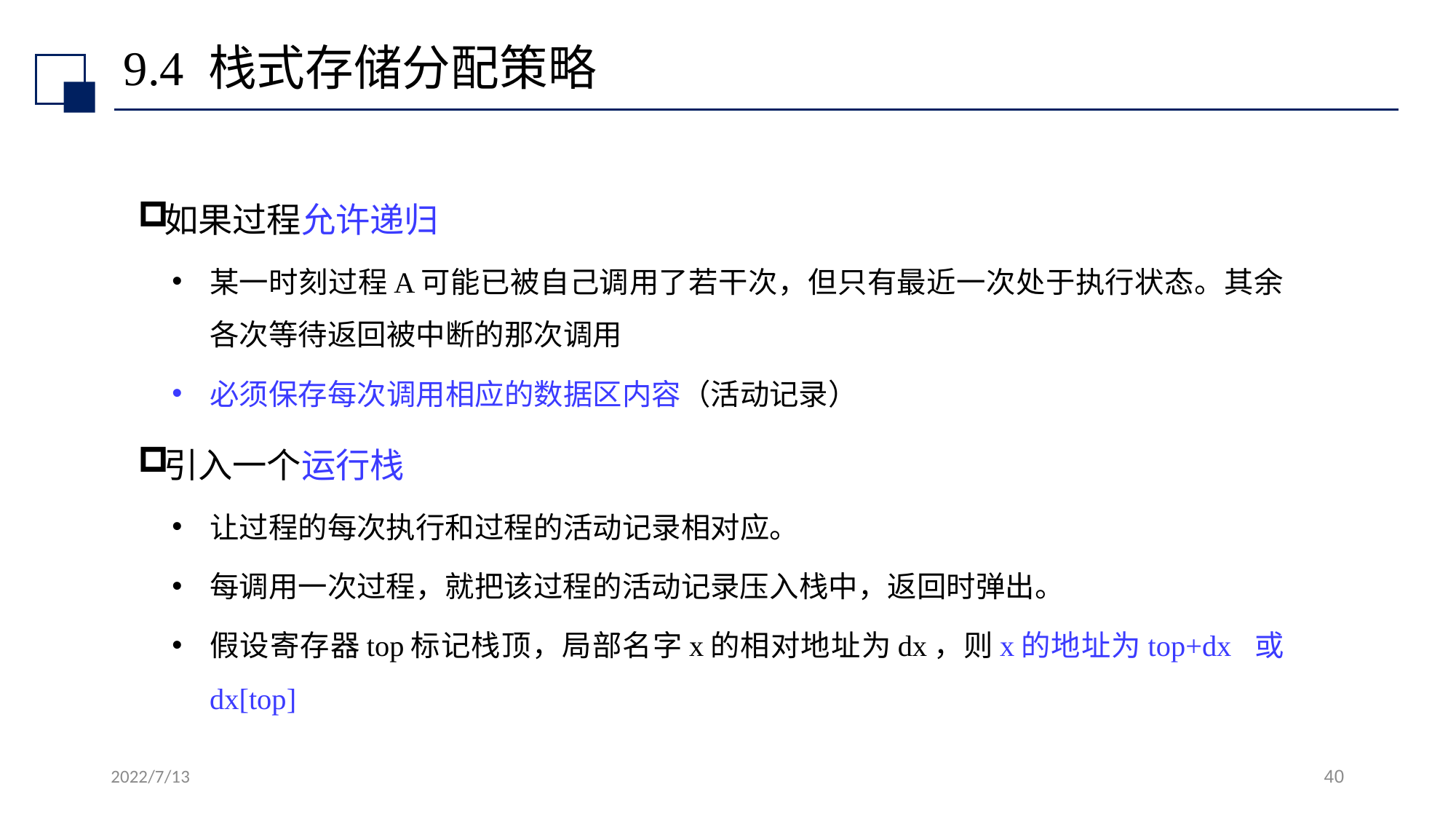

# 9.4 栈式存储分配策略
如果过程允许递归
某一时刻过程A可能已被自己调用了若干次，但只有最近一次处于执行状态。其余各次等待返回被中断的那次调用
必须保存每次调用相应的数据区内容（活动记录）
引入一个运行栈
让过程的每次执行和过程的活动记录相对应。
每调用一次过程，就把该过程的活动记录压入栈中，返回时弹出。
假设寄存器top标记栈顶，局部名字x的相对地址为dx，则x的地址为top+dx  或 dx[top]
2022/7/13
40